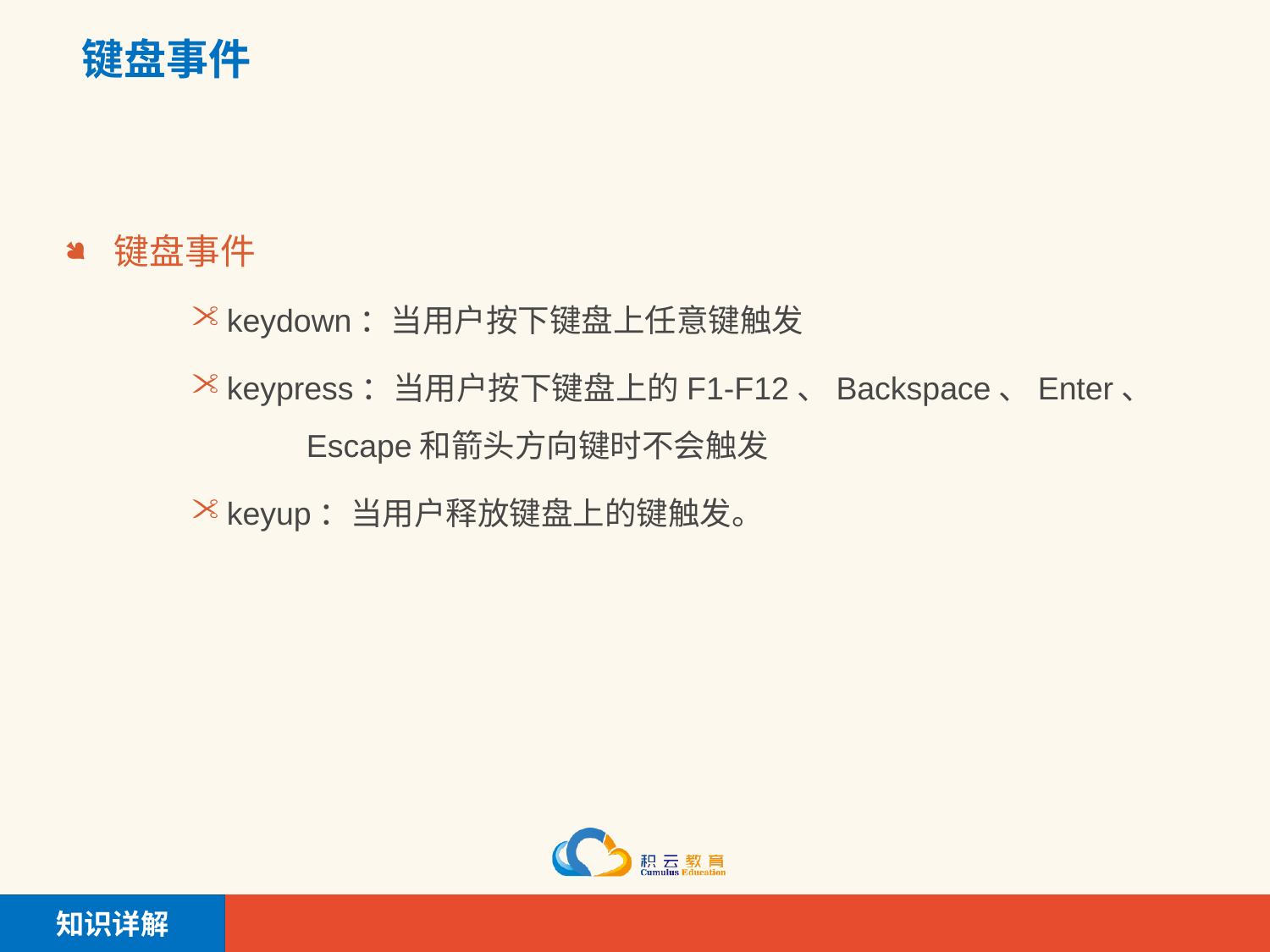

# 键盘事件
键盘事件
keydown：当用户按下键盘上任意键触发
keypress：当用户按下键盘上的F1-F12、Backspace、Enter、                  Escape和箭头方向键时不会触发
keyup：当用户释放键盘上的键触发。